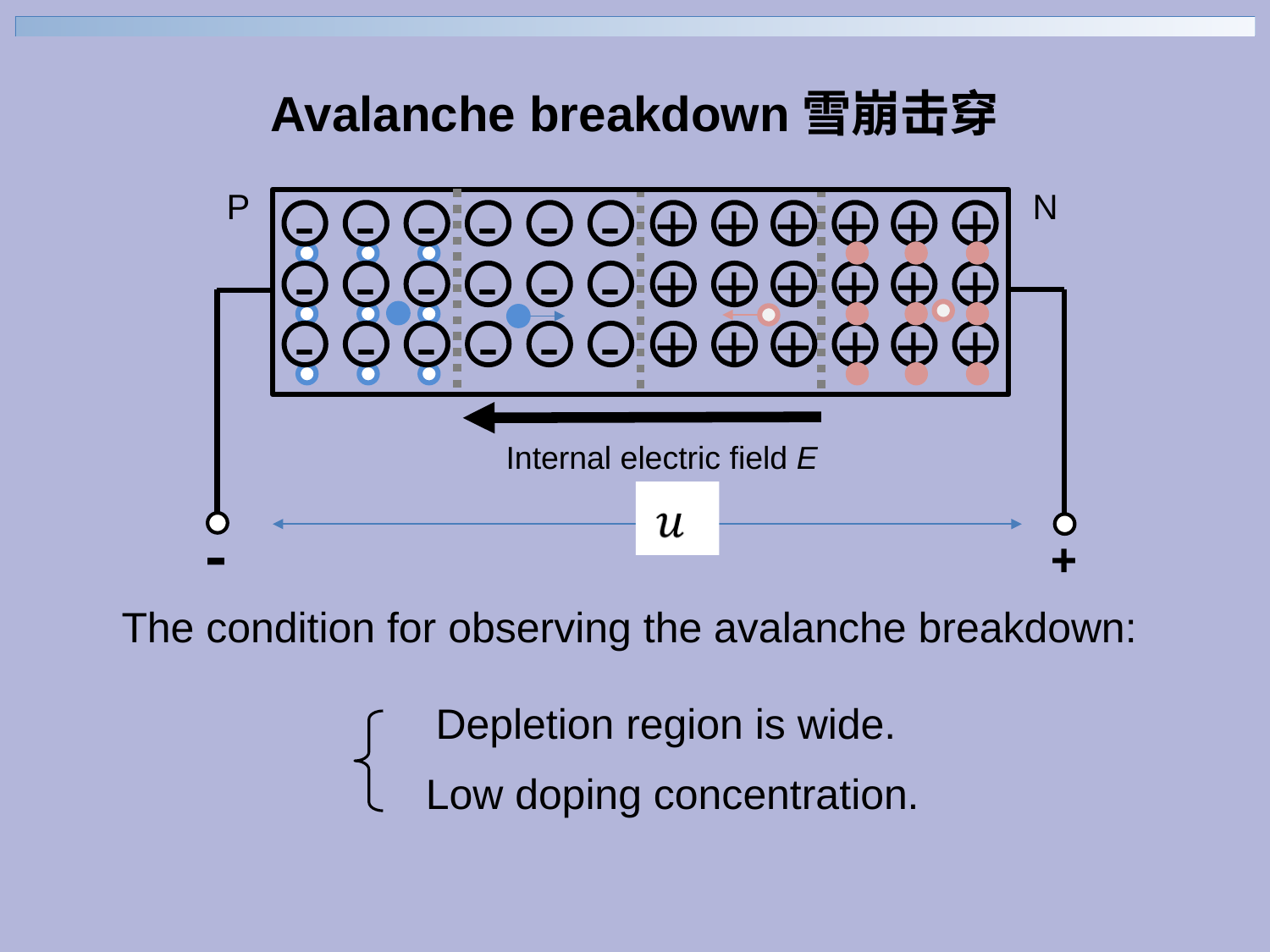

Avalanche breakdown雪崩击穿
P
N

-
-
-
-
-
-
-
-
-
-
-
-
-
-
-
-
-
-
+
+
+
+
+
+
+
+
+
+
+
+
+
+
+
+
+
+

Internal electric field E

-

+
The condition for observing the avalanche breakdown:
Depletion region is wide.

Low doping concentration.